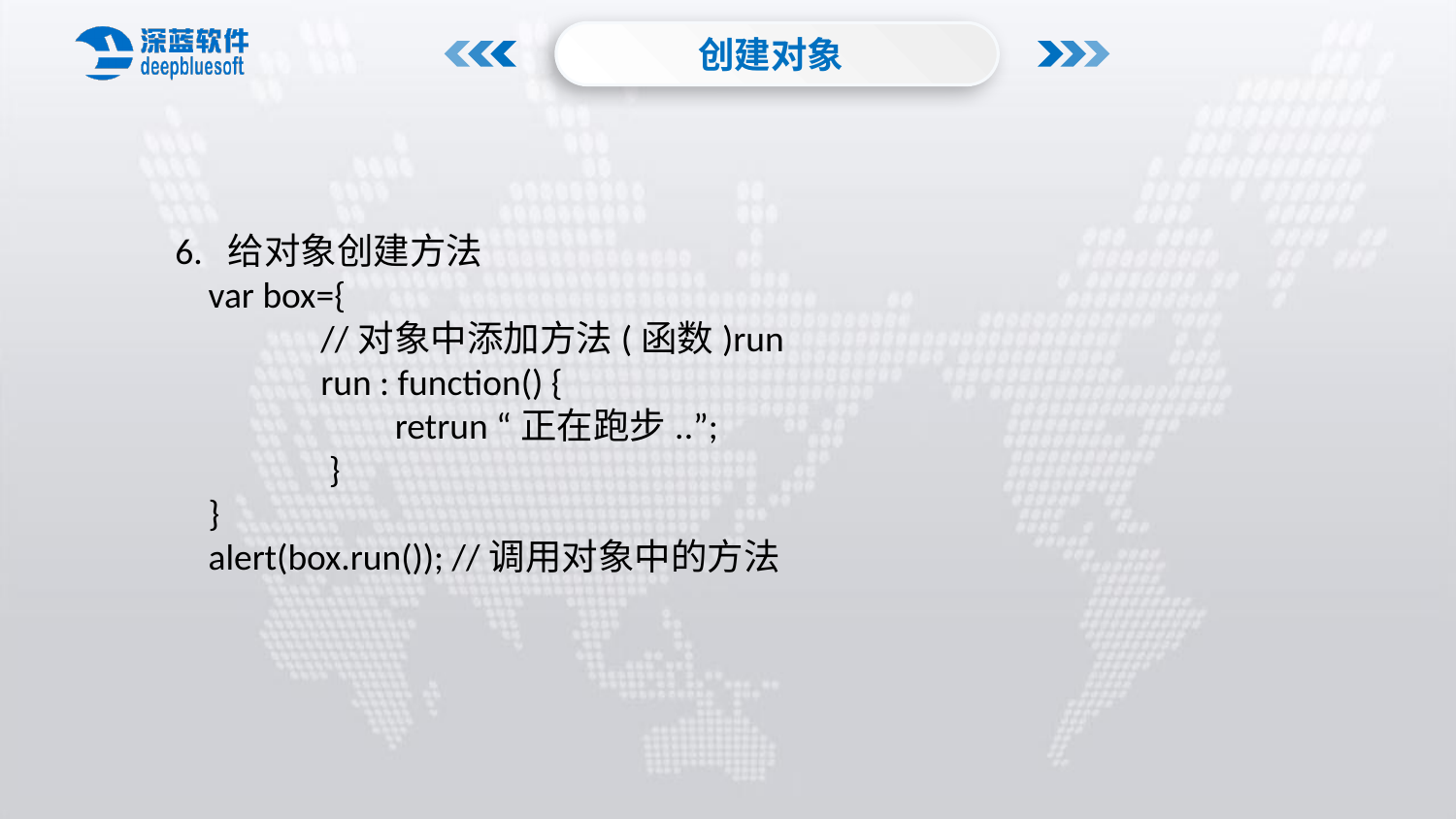

创建对象

6.  给对象创建方法
    var box={
	//对象中添加方法(函数)run
	run : function() {
	         retrun “正在跑步..”;
	 }
    }
    alert(box.run()); //调用对象中的方法